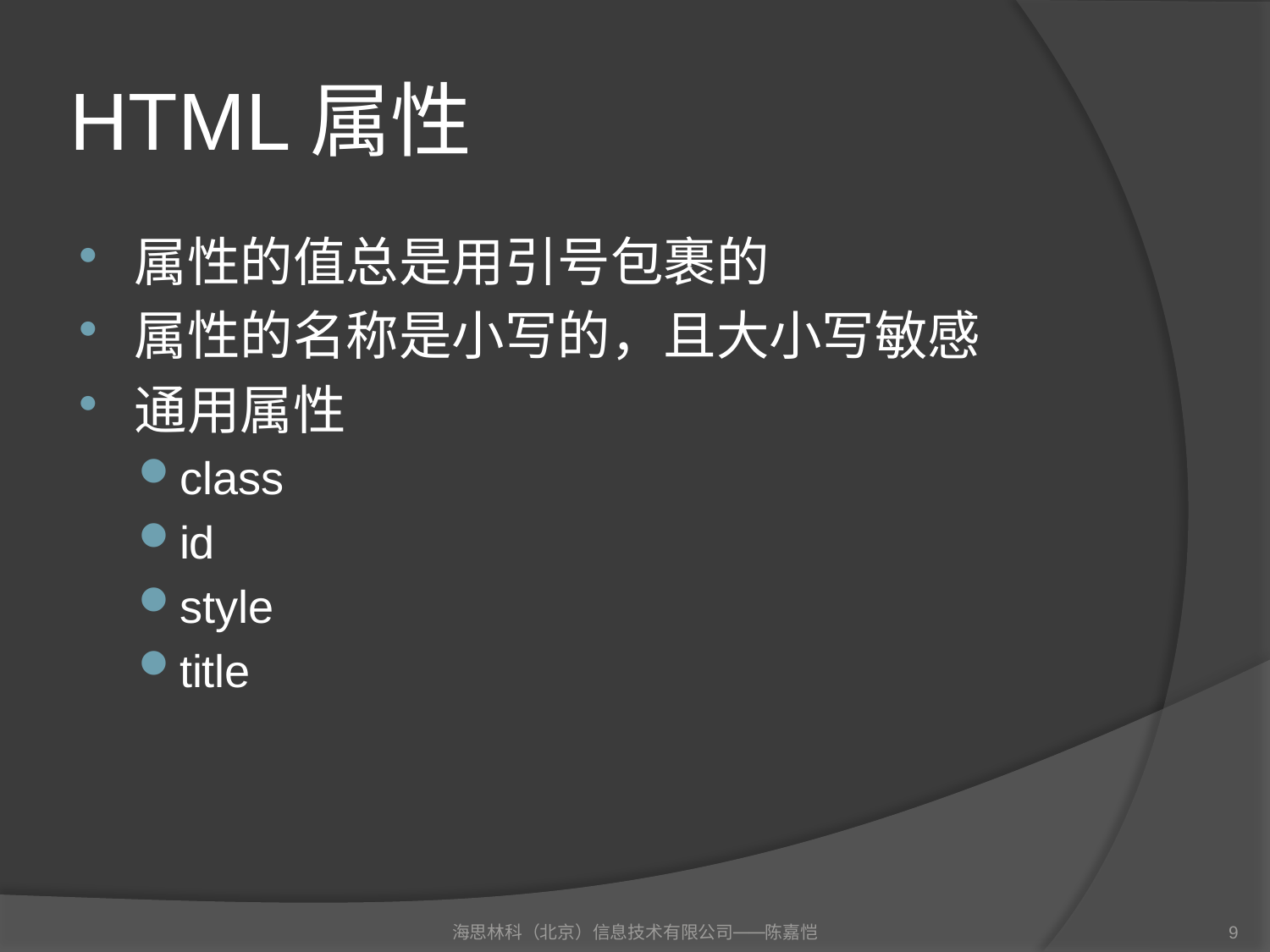

# HTML属性
属性的值总是用引号包裹的
属性的名称是小写的，且大小写敏感
通用属性
class
id
style
title
海思林科（北京）信息技术有限公司——陈嘉恺
9